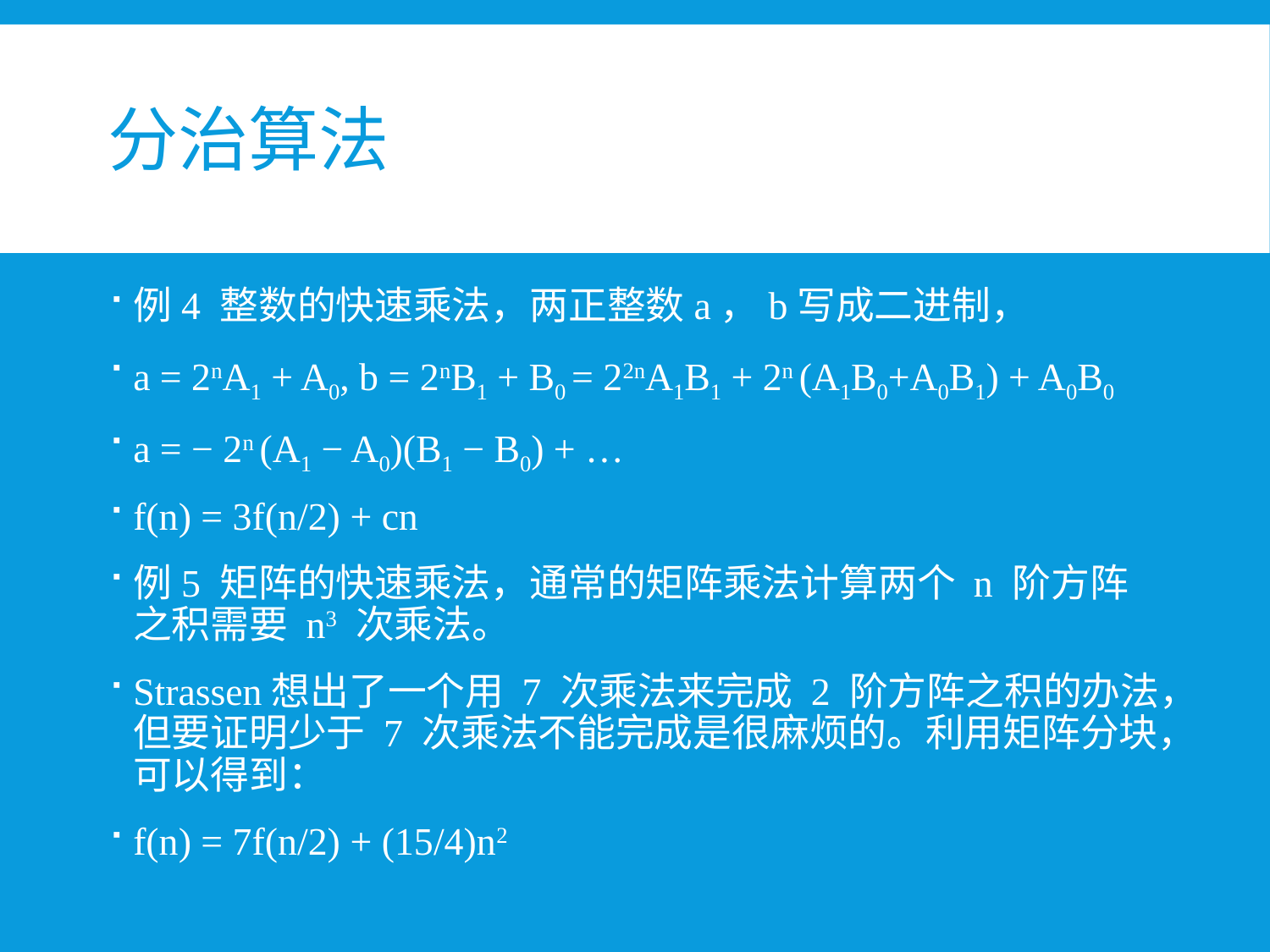

# 分治算法
例4 整数的快速乘法，两正整数a，b写成二进制，
a = 2nA1 + A0, b = 2nB1 + B0 = 22nA1B1 + 2n (A1B0+A0B1) + A0B0
a = − 2n (A1 − A0)(B1 − B0) + …
f(n) = 3f(n/2) + cn
例5 矩阵的快速乘法，通常的矩阵乘法计算两个 n 阶方阵之积需要 n3 次乘法。
Strassen想出了一个用 7 次乘法来完成 2 阶方阵之积的办法，但要证明少于 7 次乘法不能完成是很麻烦的。利用矩阵分块，可以得到：
f(n) = 7f(n/2) + (15/4)n2